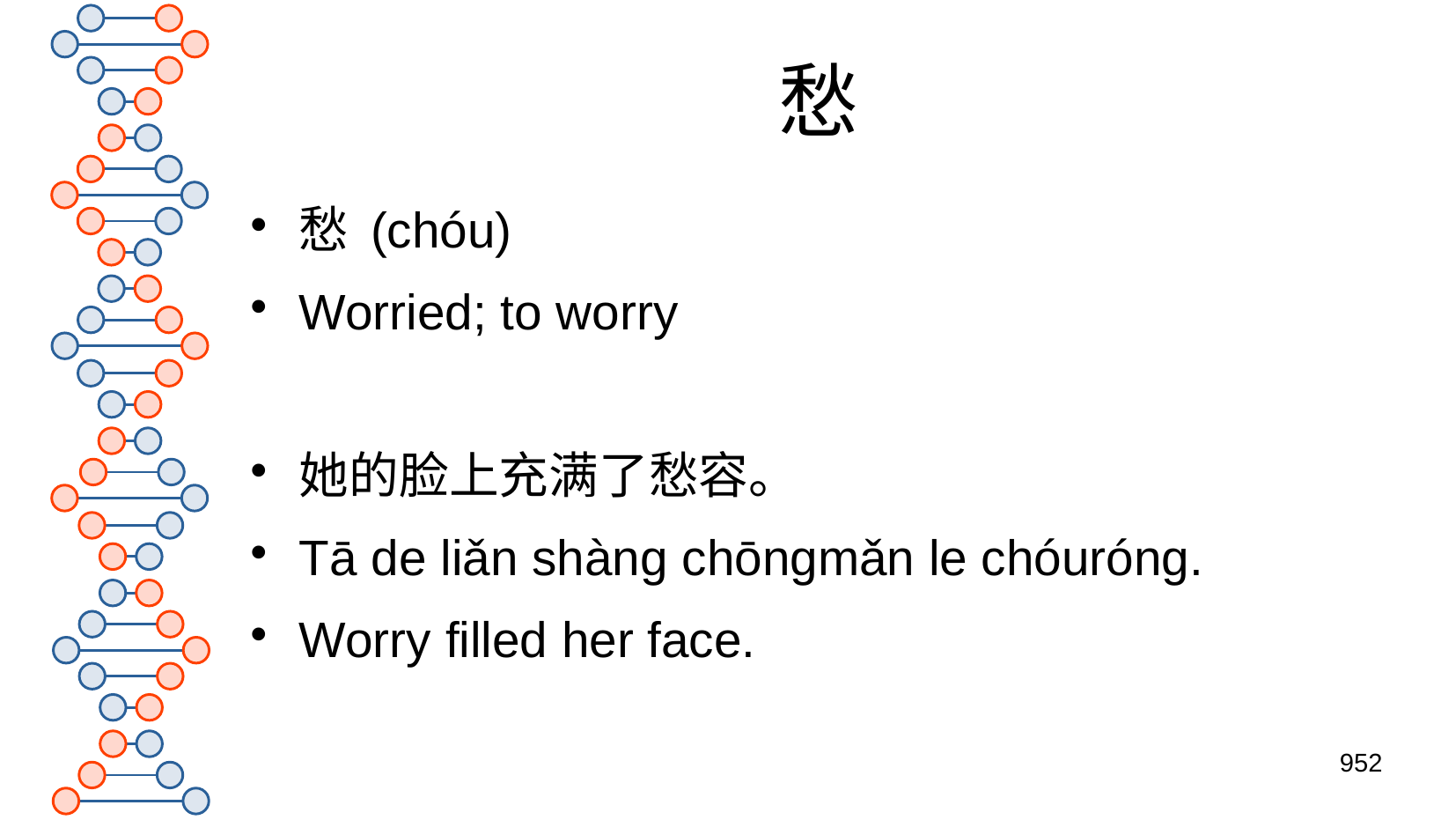

# 愁
愁 (chóu)
Worried; to worry

她的脸上充满了愁容。
Tā de liǎn shàng chōngmǎn le chóuróng.
Worry filled her face.
952